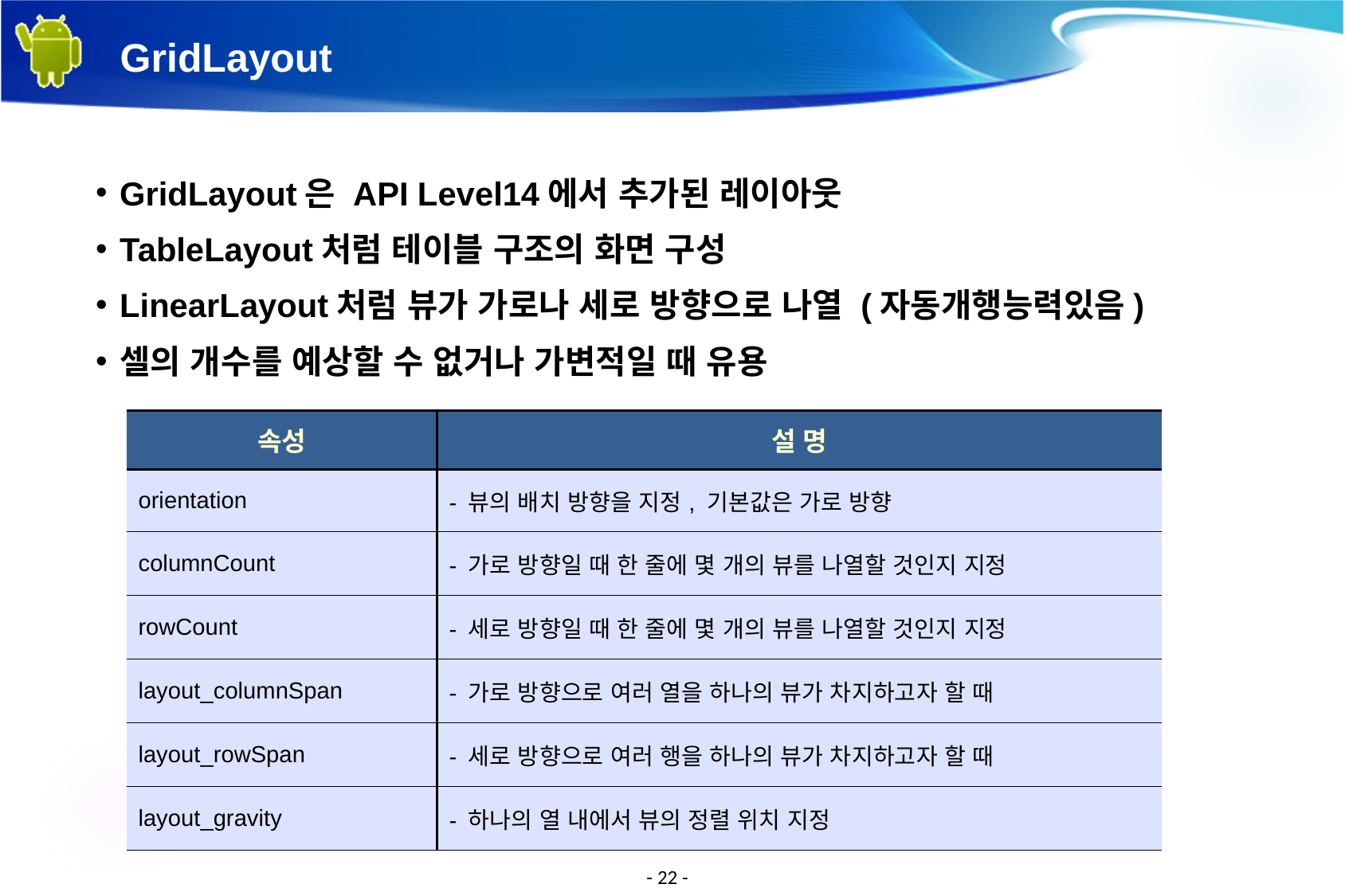

GridLayout
GridLayout은 API Level14에서 추가된 레이아웃
TableLayout처럼 테이블 구조의 화면 구성
LinearLayout처럼 뷰가 가로나 세로 방향으로 나열 (자동개행능력있음)
셀의 개수를 예상할 수 없거나 가변적일 때 유용
| 속성 | 설 명 |
| --- | --- |
| orientation | - 뷰의 배치 방향을 지정, 기본값은 가로 방향 |
| columnCount | - 가로 방향일 때 한 줄에 몇 개의 뷰를 나열할 것인지 지정 |
| rowCount | - 세로 방향일 때 한 줄에 몇 개의 뷰를 나열할 것인지 지정 |
| layout\_columnSpan | - 가로 방향으로 여러 열을 하나의 뷰가 차지하고자 할 때 |
| layout\_rowSpan | - 세로 방향으로 여러 행을 하나의 뷰가 차지하고자 할 때 |
| layout\_gravity | - 하나의 열 내에서 뷰의 정렬 위치 지정 |